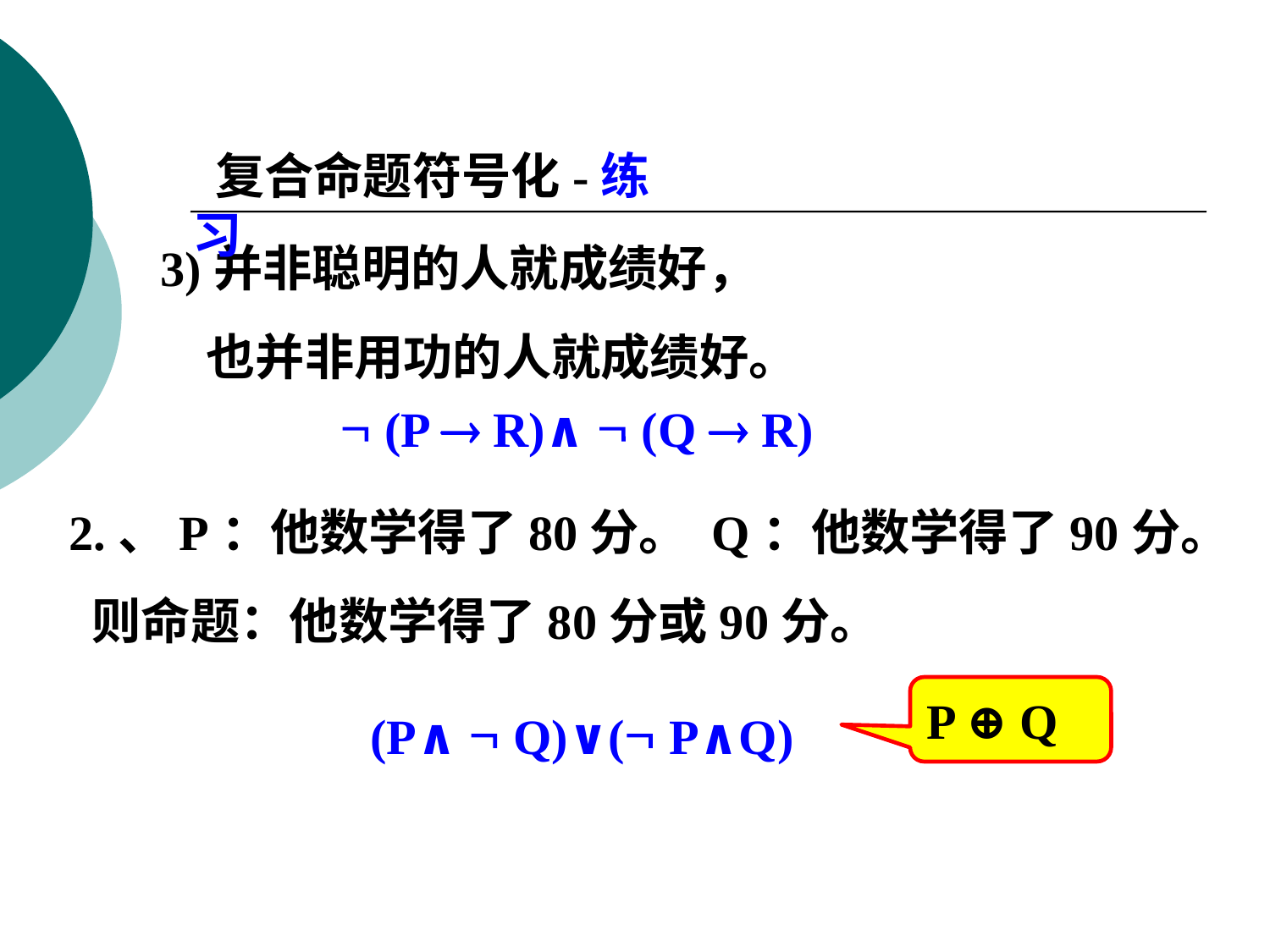

复合命题符号化-练习
3)并非聪明的人就成绩好，
   也并非用功的人就成绩好。
¬ (P → R)∧ ¬ (Q → R)
2.、P：他数学得了80分。 Q：他数学得了90分。
 则命题：他数学得了80分或90分。
P ⊕ Q
(P∧ ¬ Q)∨(¬ P∧Q)